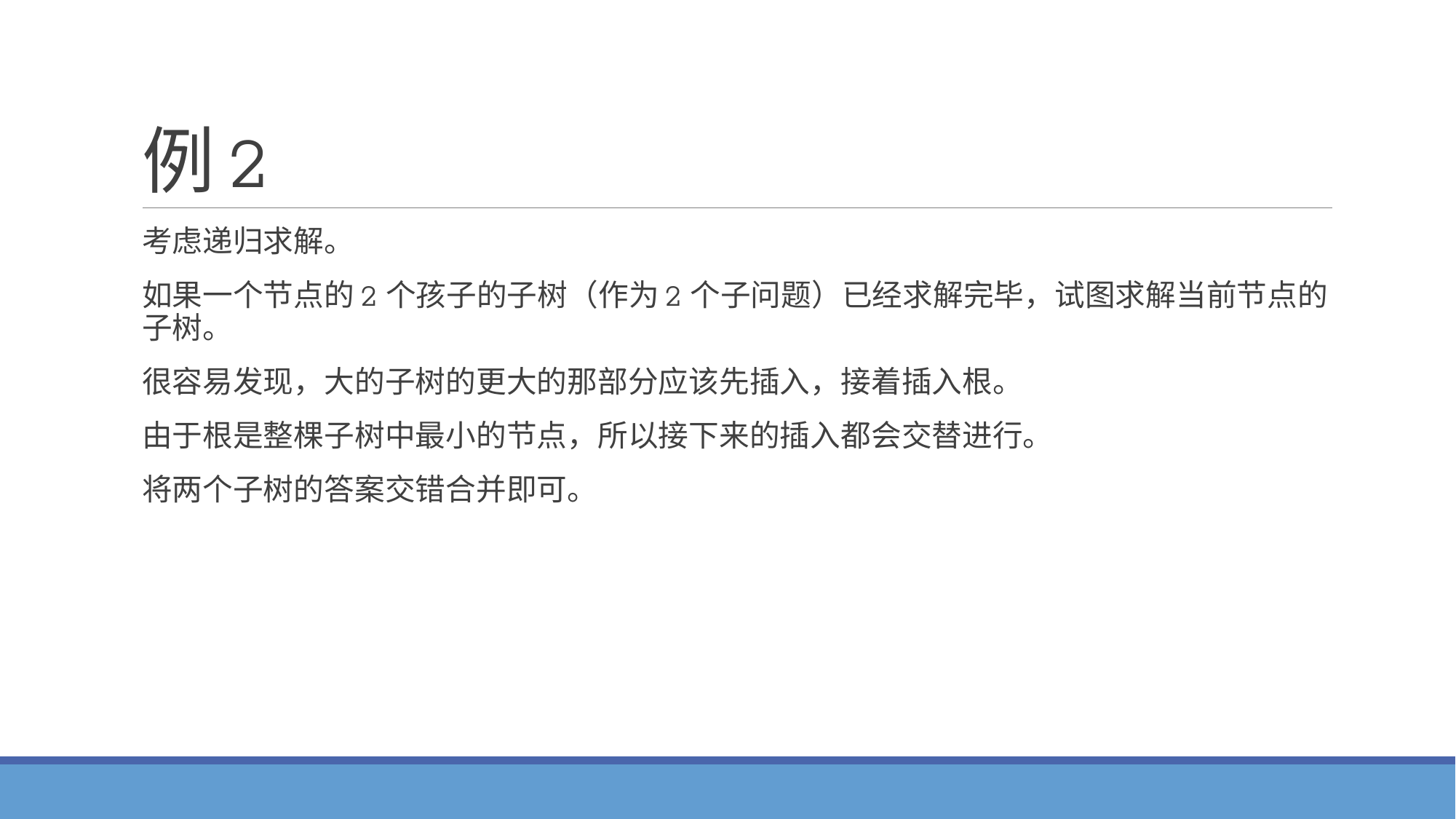

# 例2
考虑递归求解。
如果一个节点的2个孩子的子树（作为2个子问题）已经求解完毕，试图求解当前节点的子树。
很容易发现，大的子树的更大的那部分应该先插入，接着插入根。
由于根是整棵子树中最小的节点，所以接下来的插入都会交替进行。
将两个子树的答案交错合并即可。